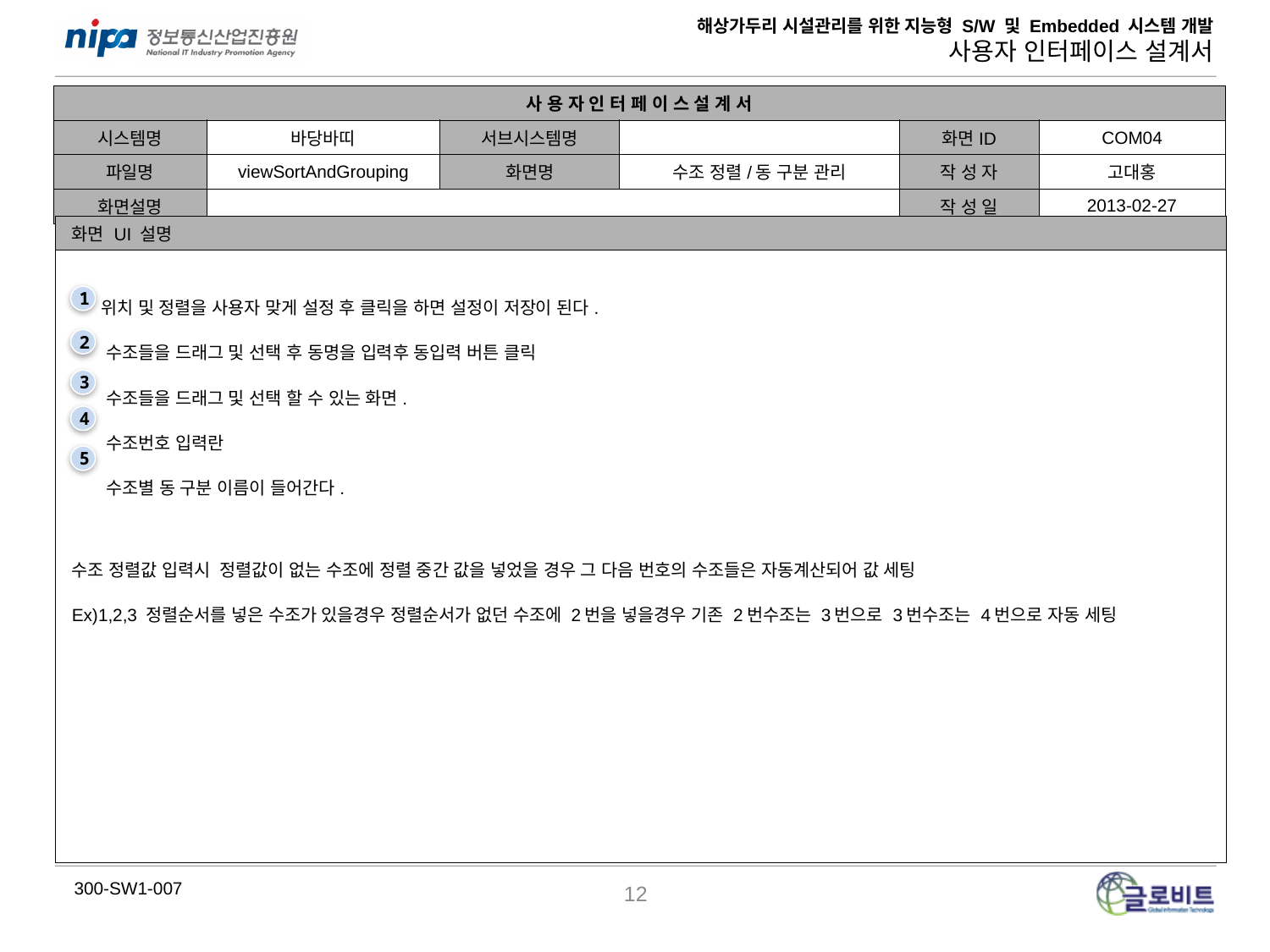

| 사 용 자 인 터 페 이 스 설 계 서 |  |  |  |  |  |
| --- | --- | --- | --- | --- | --- |
| 시스템명 | 바당바띠 | 서브시스템명 |  | 화면ID | COM04 |
| 파일명 | viewSortAndGrouping | 화면명 | 수조 정렬/동 구분 관리 | 작 성 자 | 고대홍 |
| 화면설명 |  |  |  | 작 성 일 | 2013-02-27 |
| 화면 UI 설명 |
| --- |
| 위치 및 정렬을 사용자 맞게 설정 후 클릭을 하면 설정이 저장이 된다. 수조들을 드래그 및 선택 후 동명을 입력후 동입력 버튼 클릭 수조들을 드래그 및 선택 할 수 있는 화면. 수조번호 입력란 수조별 동 구분 이름이 들어간다. 수조 정렬값 입력시 정렬값이 없는 수조에 정렬 중간 값을 넣었을 경우 그 다음 번호의 수조들은 자동계산되어 값 세팅 Ex)1,2,3 정렬순서를 넣은 수조가 있을경우 정렬순서가 없던 수조에 2번을 넣을경우 기존 2번수조는 3번으로 3번수조는 4번으로 자동 세팅 |
1
2
3
4
5